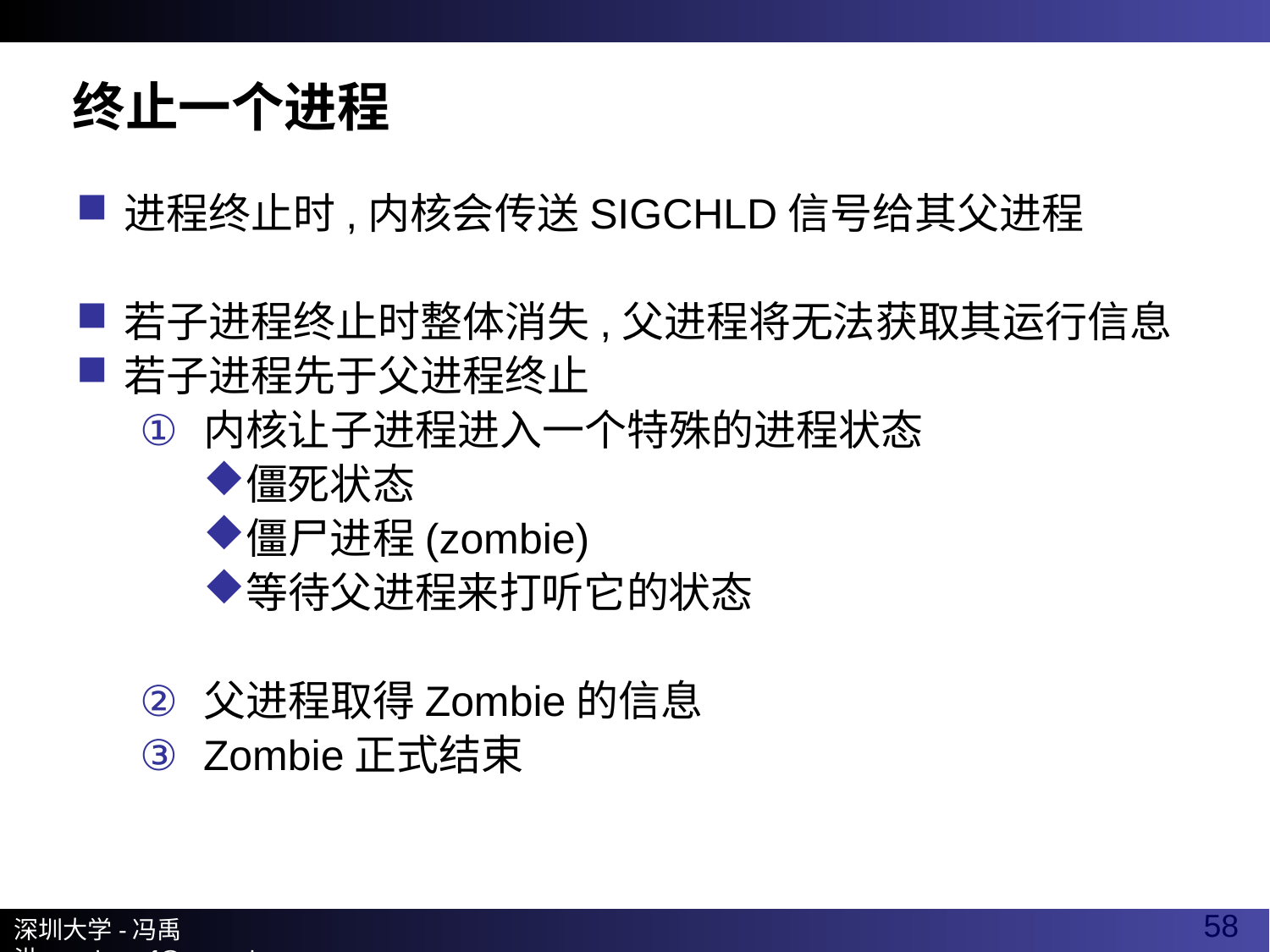

# 终止一个进程
进程终止时,内核会传送SIGCHLD信号给其父进程

若子进程终止时整体消失,父进程将无法获取其运行信息
若子进程先于父进程终止
内核让子进程进入一个特殊的进程状态
僵死状态
僵尸进程(zombie)
等待父进程来打听它的状态

父进程取得Zombie的信息
Zombie正式结束